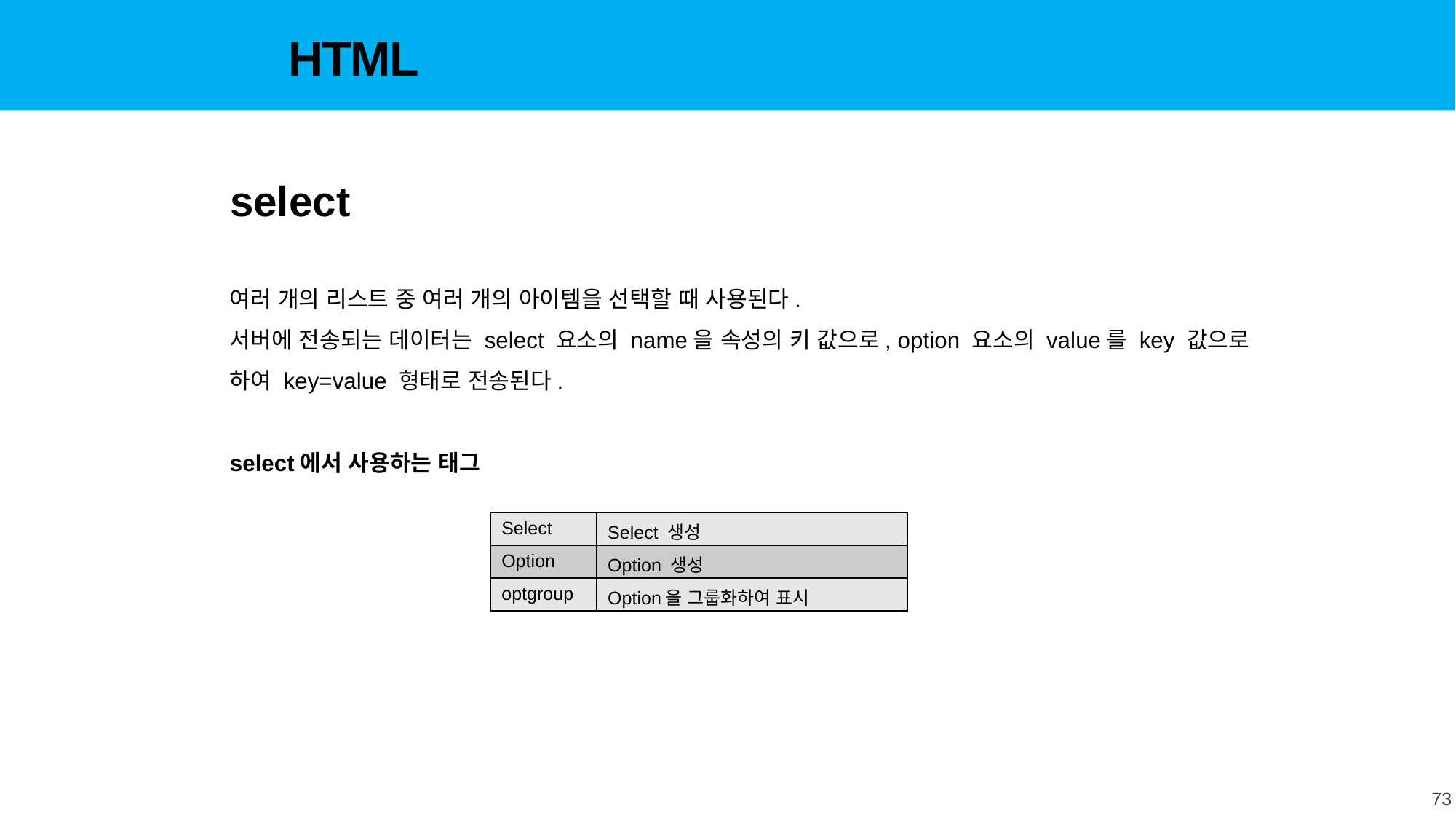

HTML
select
여러 개의 리스트 중 여러 개의 아이템을 선택할 때 사용된다.
서버에 전송되는 데이터는 select 요소의 name을 속성의 키 값으로, option 요소의 value를 key 값으로 하여 key=value 형태로 전송된다.

select에서 사용하는 태그
| Select | Select 생성 |
| --- | --- |
| Option | Option 생성 |
| optgroup | Option을 그룹화하여 표시 |